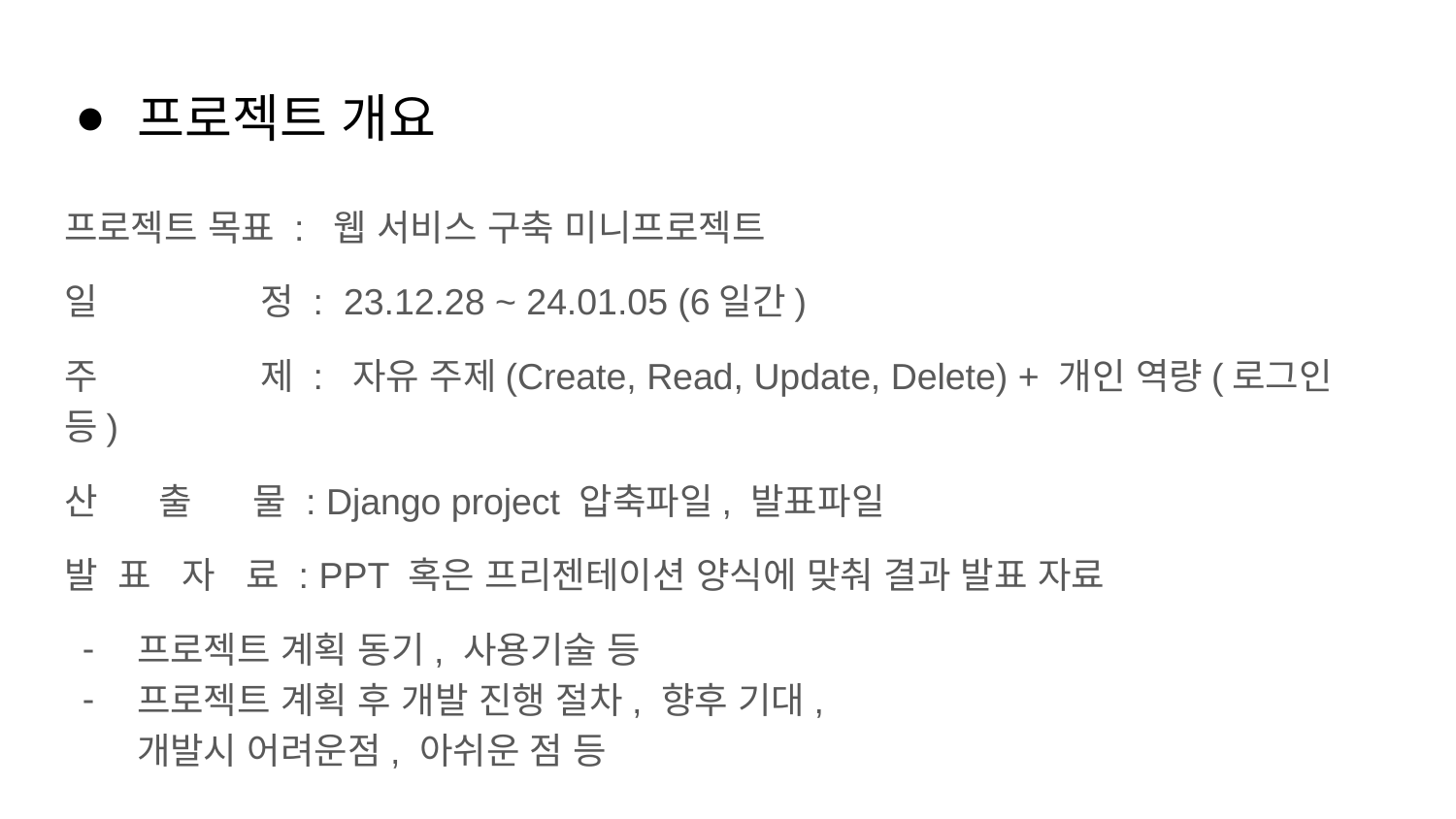

# 프로젝트 개요
프로젝트 목표 :  웹 서비스 구축 미니프로젝트
일                정 :  23.12.28 ~ 24.01.05 (6일간)
주                제 :  자유 주제(Create, Read, Update, Delete) + 개인 역량(로그인 등)
산      출      물 : Django project 압축파일, 발표파일
발  표   자   료 : PPT 혹은 프리젠테이션 양식에 맞춰 결과 발표 자료
프로젝트 계획 동기, 사용기술 등
프로젝트 계획 후 개발 진행 절차, 향후 기대,
개발시 어려운점, 아쉬운 점 등